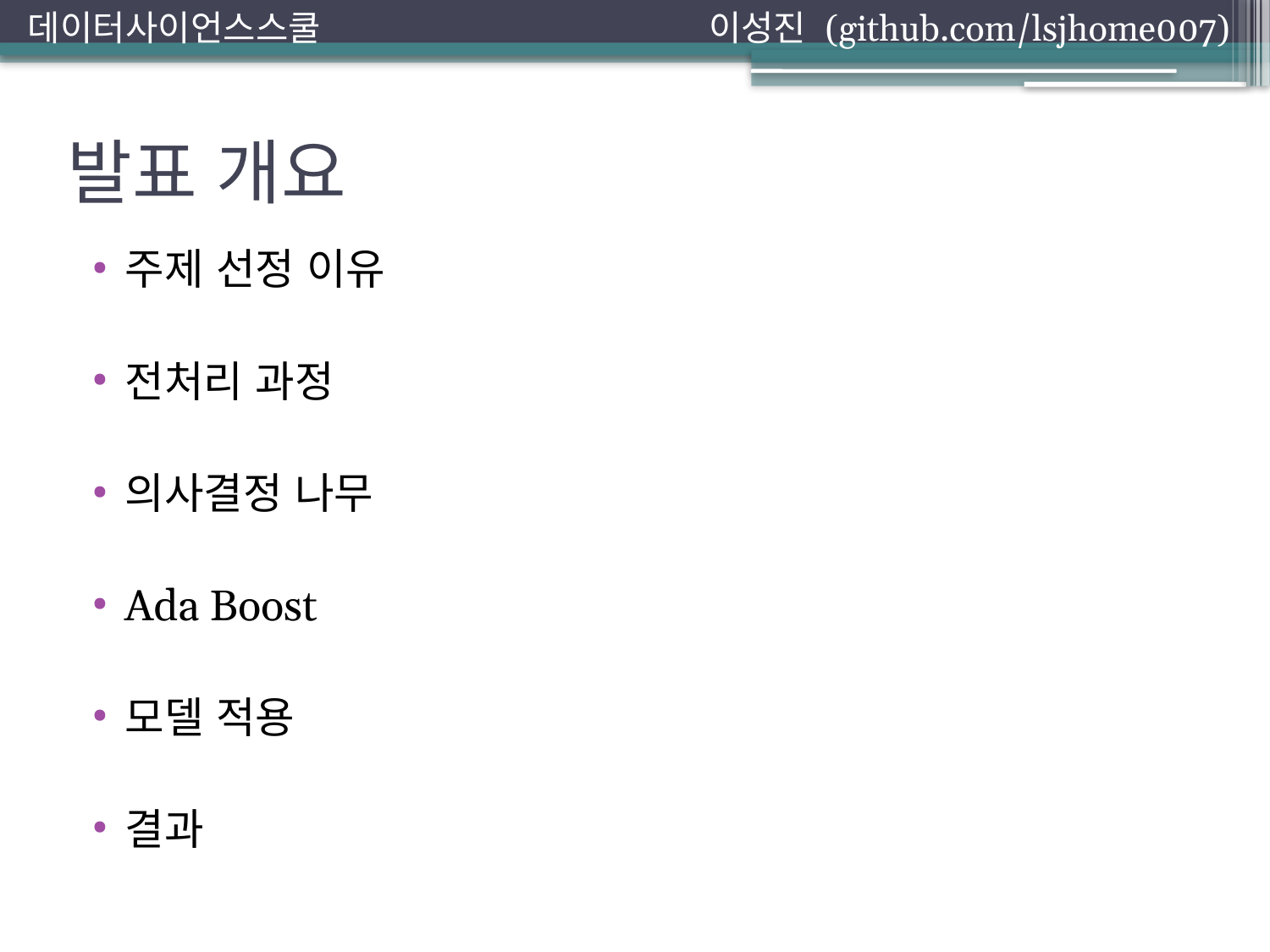

데이터사이언스스쿨                                       이성진 (github.com/lsjhome007)
# 발표 개요
주제 선정 이유

전처리 과정

의사결정 나무

Ada Boost

모델 적용

결과